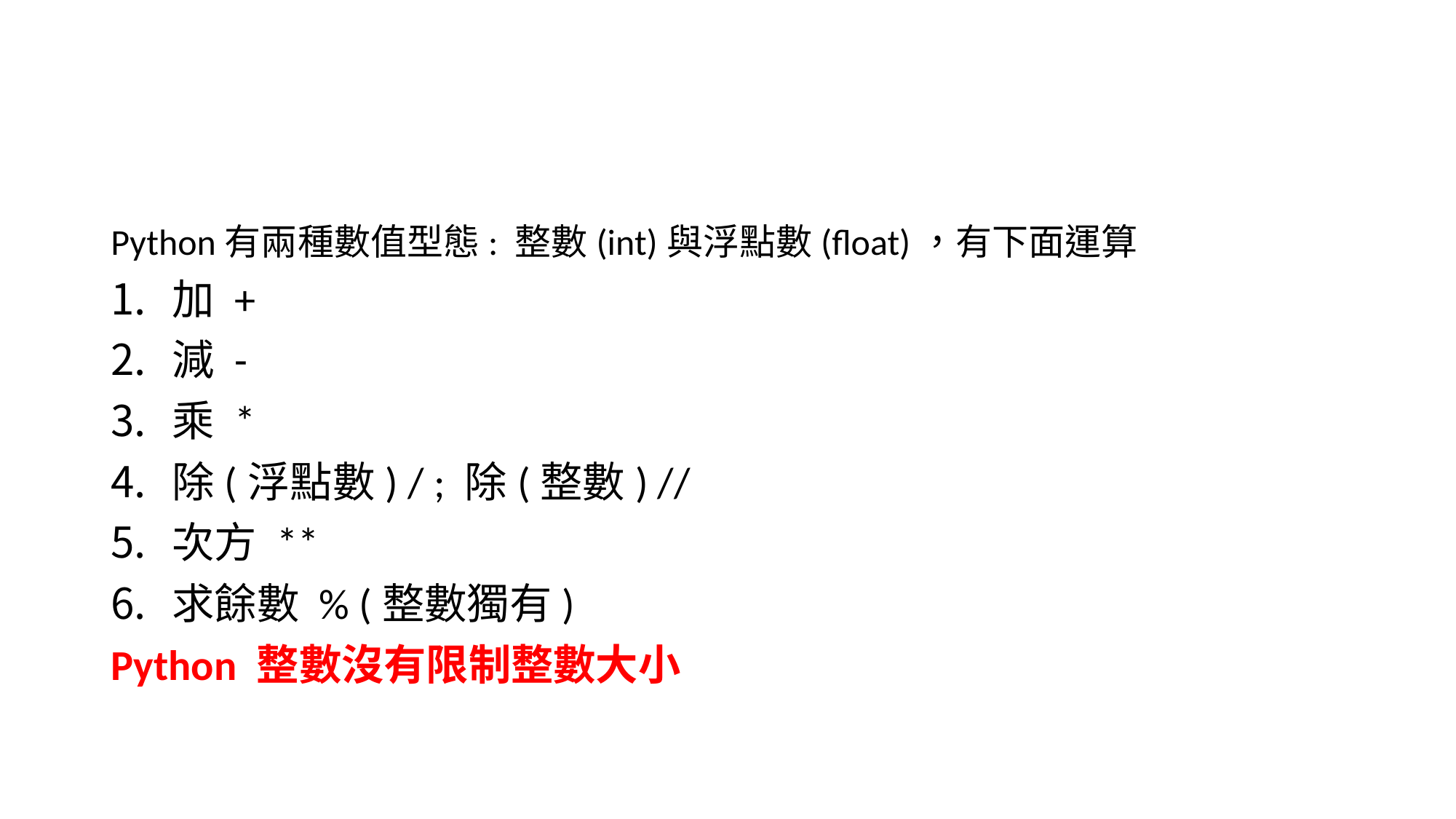

#
Python有兩種數值型態: 整數(int)與浮點數(float)，有下面運算
加 +
減 -
乘 *
除(浮點數) / ; 除(整數) //
次方 **
求餘數 % (整數獨有)
Python 整數沒有限制整數大小